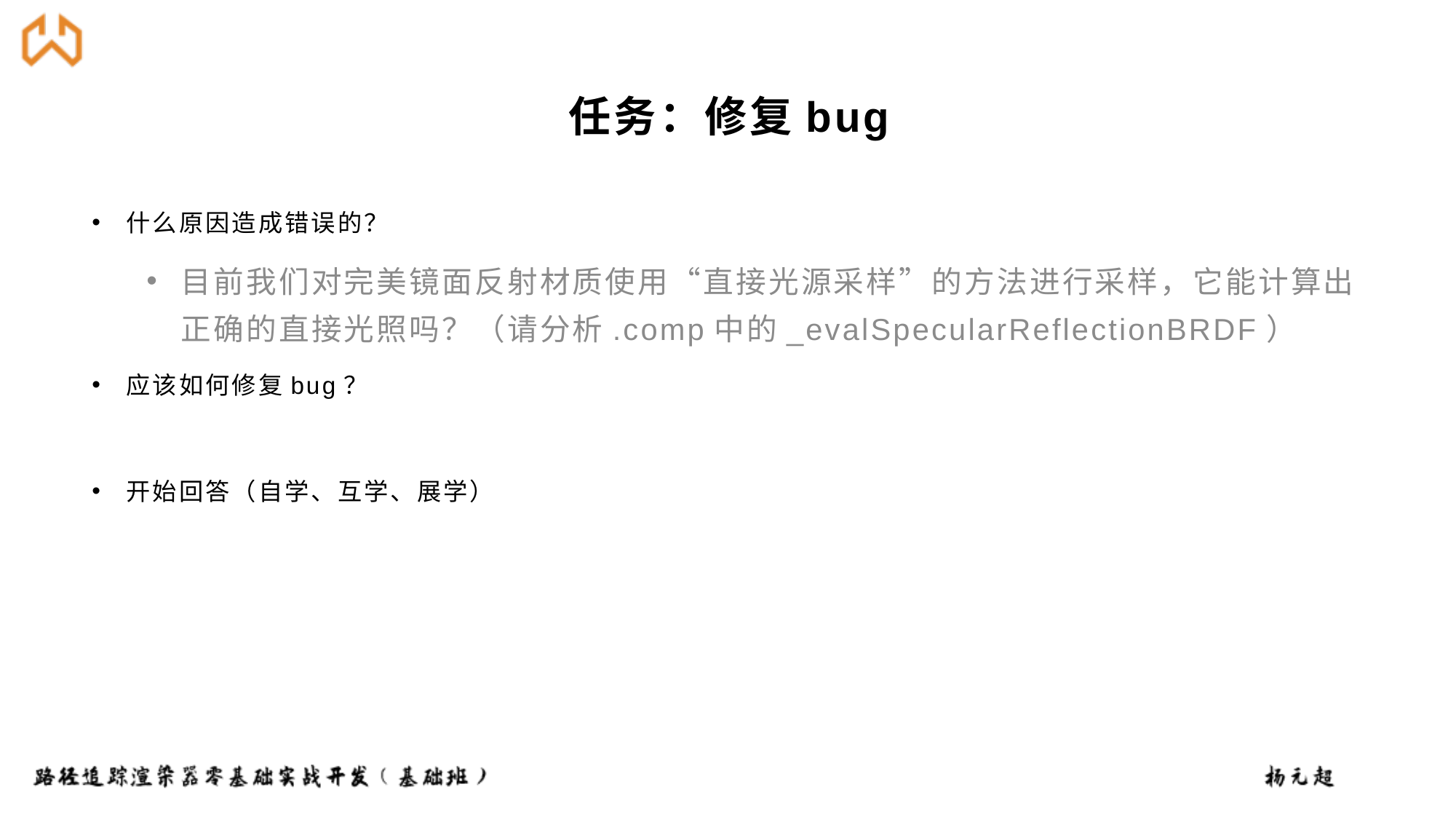

# 任务：修复bug
什么原因造成错误的？
目前我们对完美镜面反射材质使用“直接光源采样”的方法进行采样，它能计算出正确的直接光照吗？（请分析.comp中的_evalSpecularReflectionBRDF）
应该如何修复bug？

开始回答（自学、互学、展学）